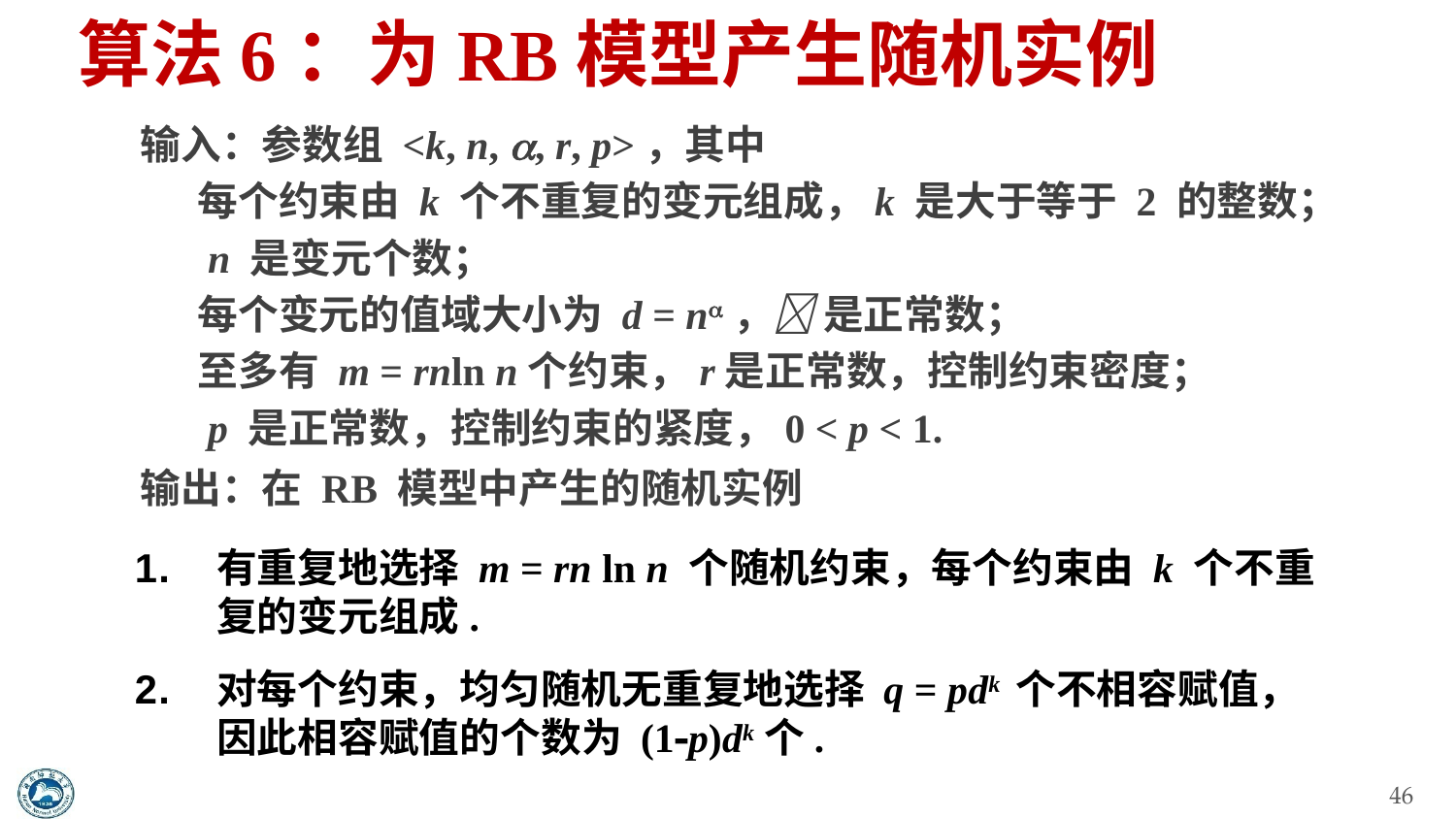

# 算法6：为RB模型产生随机实例
输入：参数组 <k, n, α, r, p>，其中
每个约束由 k 个不重复的变元组成，k 是大于等于 2 的整数；
 n 是变元个数；
每个变元的值域大小为 d = nα，α 是正常数；
至多有 m = rnln n个约束，r是正常数，控制约束密度；
 p 是正常数，控制约束的紧度，0 < p < 1.
输出：在 RB 模型中产生的随机实例

有重复地选择 m = rn ln n 个随机约束，每个约束由 k 个不重复的变元组成.
对每个约束，均匀随机无重复地选择 q = pdk 个不相容赋值，因此相容赋值的个数为 (1−p)dk个.

46